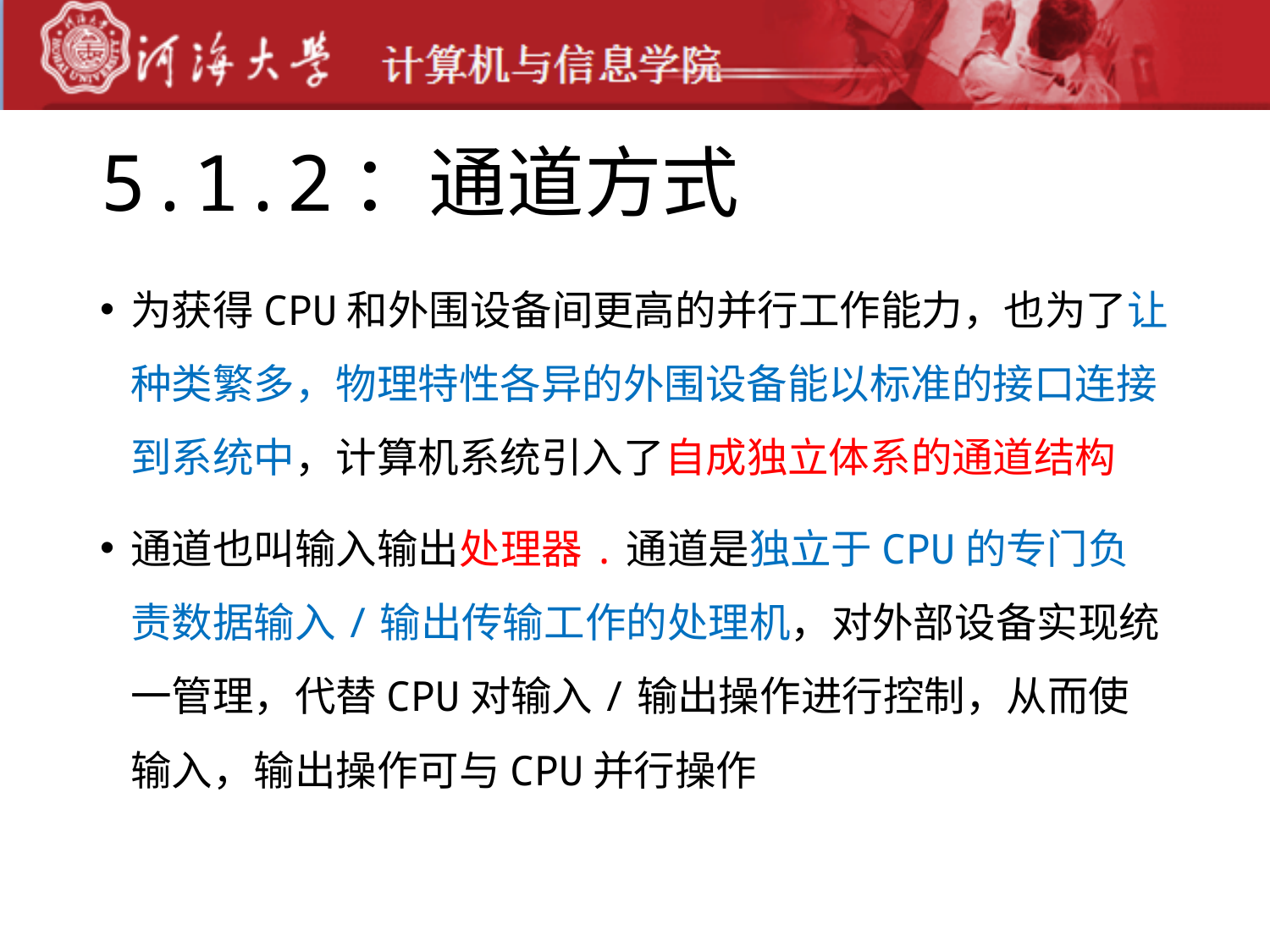

# 5.1.2：通道方式
为获得CPU和外围设备间更高的并行工作能力，也为了让种类繁多，物理特性各异的外围设备能以标准的接口连接到系统中，计算机系统引入了自成独立体系的通道结构
通道也叫输入输出处理器.通道是独立于CPU的专门负责数据输入/输出传输工作的处理机，对外部设备实现统一管理，代替CPU对输入/输出操作进行控制，从而使输入，输出操作可与CPU并行操作